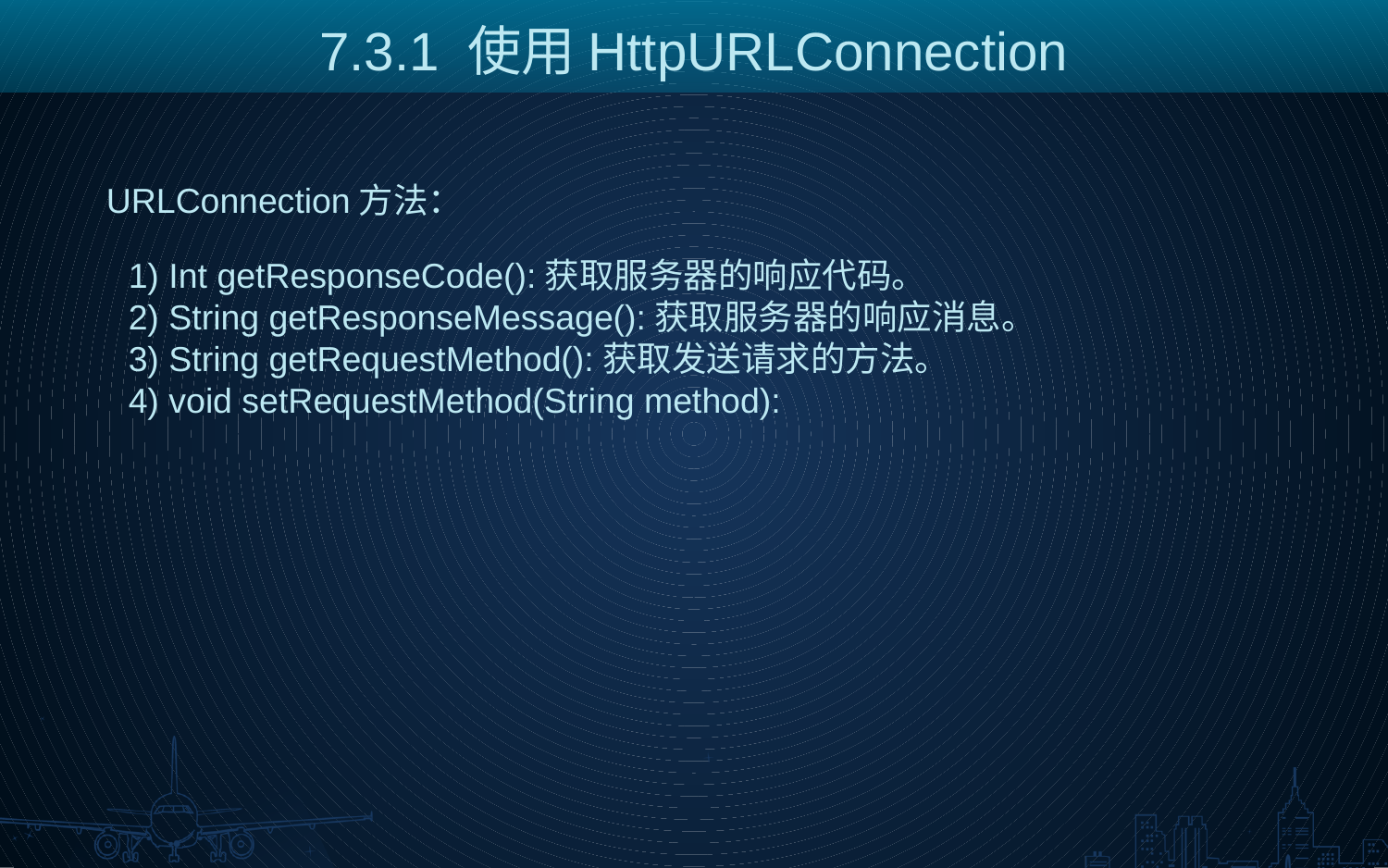

7.3.1 使用HttpURLConnection
URLConnection方法：
1) Int getResponseCode():获取服务器的响应代码。
2) String getResponseMessage():获取服务器的响应消息。
3) String getRequestMethod():获取发送请求的方法。
4) void setRequestMethod(String method):